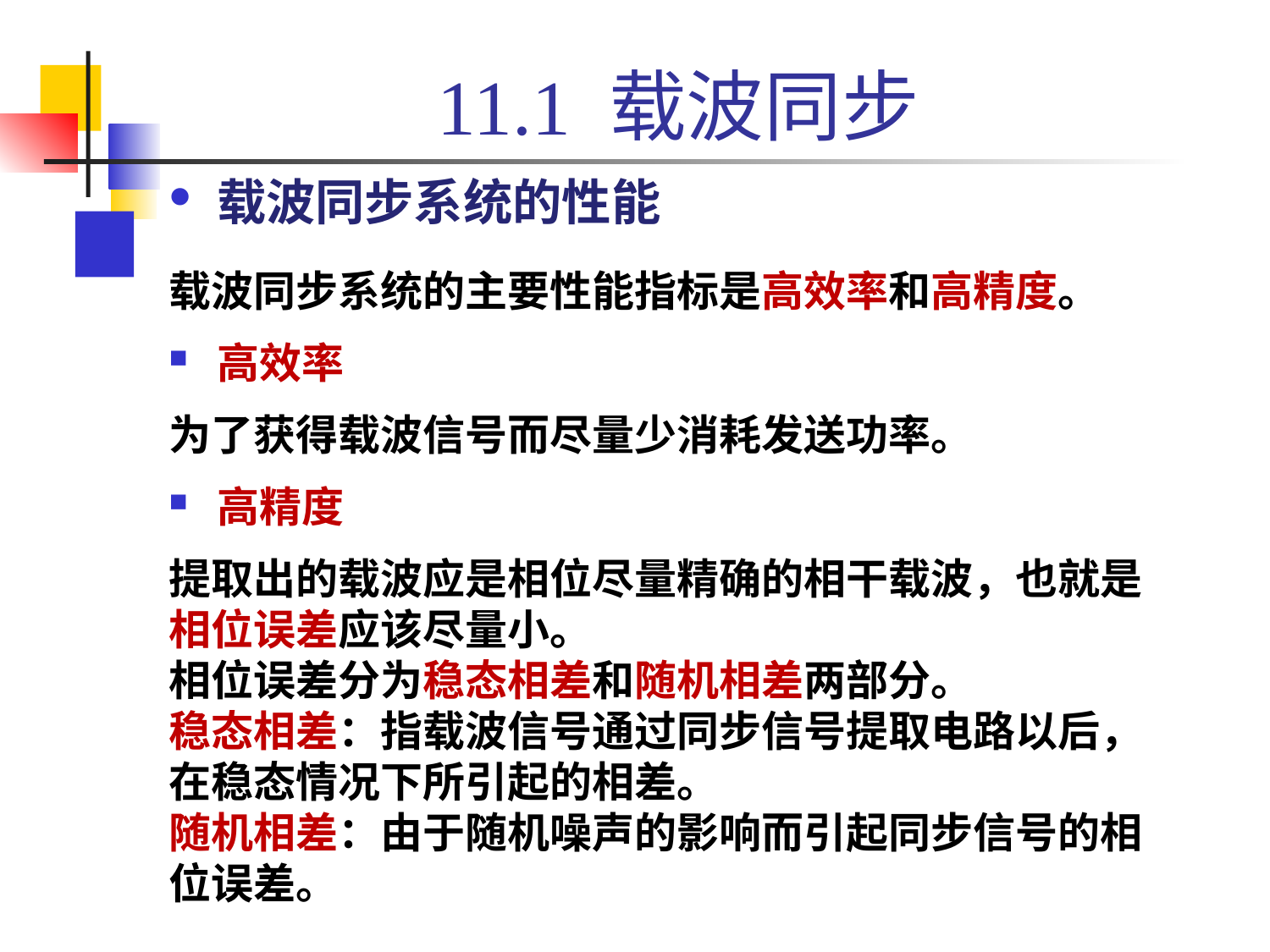

11.1 载波同步
载波同步系统的性能
载波同步系统的主要性能指标是高效率和高精度。
高效率
为了获得载波信号而尽量少消耗发送功率。
高精度
提取出的载波应是相位尽量精确的相干载波，也就是相位误差应该尽量小。
相位误差分为稳态相差和随机相差两部分。
稳态相差：指载波信号通过同步信号提取电路以后，在稳态情况下所引起的相差。
随机相差：由于随机噪声的影响而引起同步信号的相位误差。